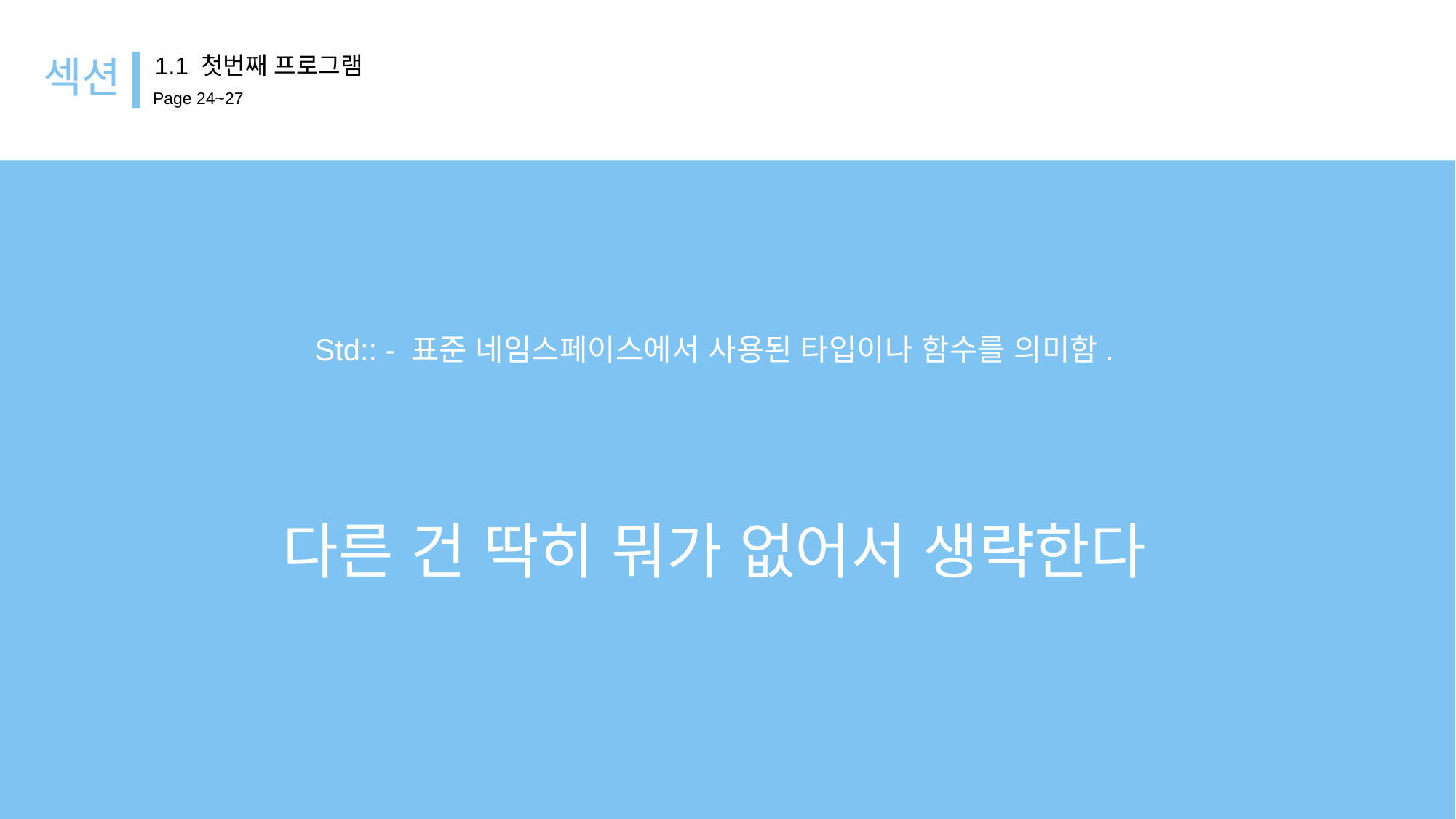

섹션
1.1 첫번째 프로그램

Page 24~27

Std:: - 표준 네임스페이스에서 사용된 타입이나 함수를 의미함.

다른 건 딱히 뭐가 없어서 생략한다